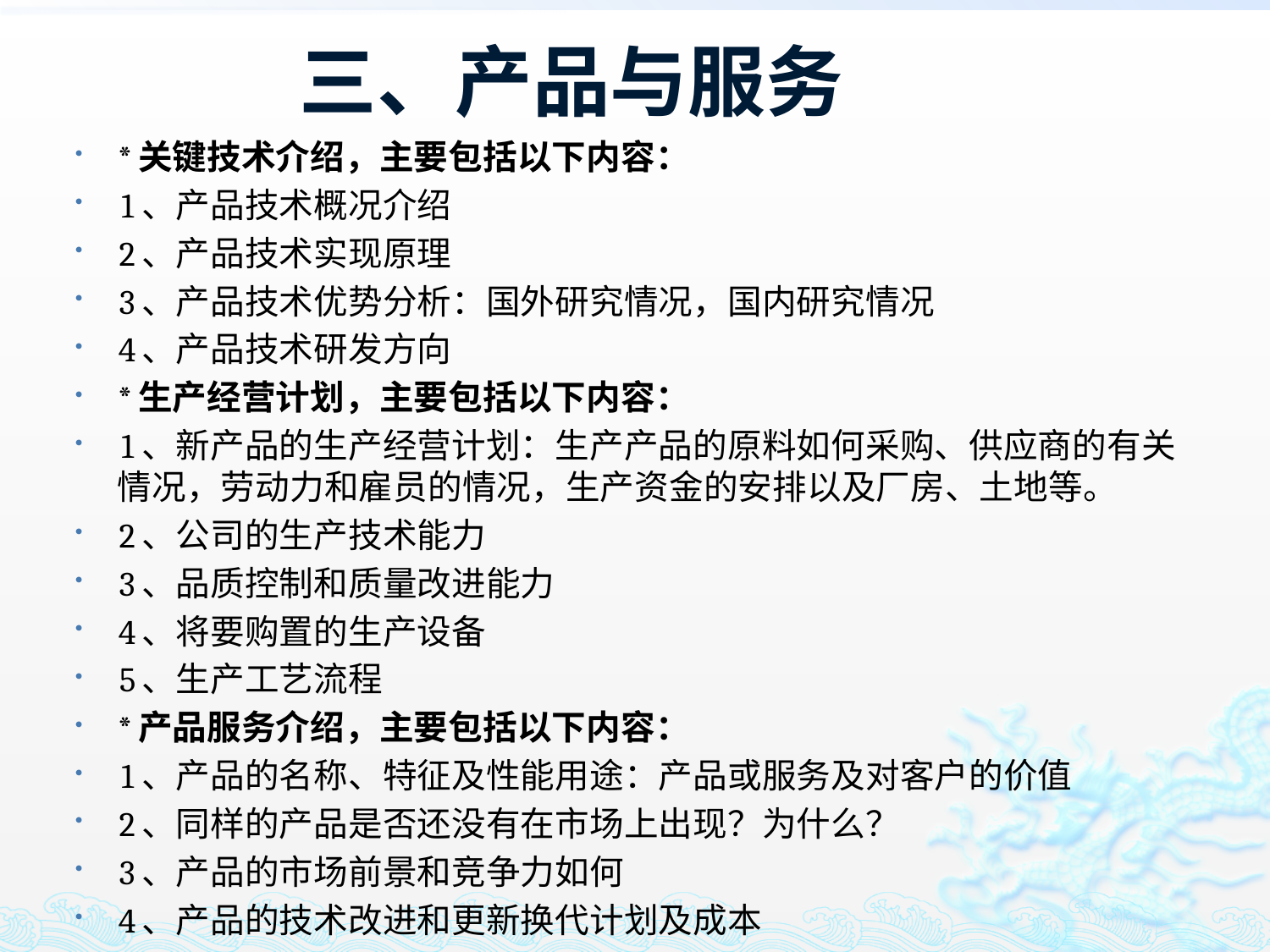

# 三、产品与服务
*关键技术介绍，主要包括以下内容：
1、产品技术概况介绍
2、产品技术实现原理
3、产品技术优势分析：国外研究情况，国内研究情况
4、产品技术研发方向
*生产经营计划，主要包括以下内容：
1、新产品的生产经营计划：生产产品的原料如何采购、供应商的有关情况，劳动力和雇员的情况，生产资金的安排以及厂房、土地等。
2、公司的生产技术能力
3、品质控制和质量改进能力
4、将要购置的生产设备
5、生产工艺流程
*产品服务介绍，主要包括以下内容：
1、产品的名称、特征及性能用途：产品或服务及对客户的价值
2、同样的产品是否还没有在市场上出现？为什么？
3、产品的市场前景和竞争力如何
4、产品的技术改进和更新换代计划及成本